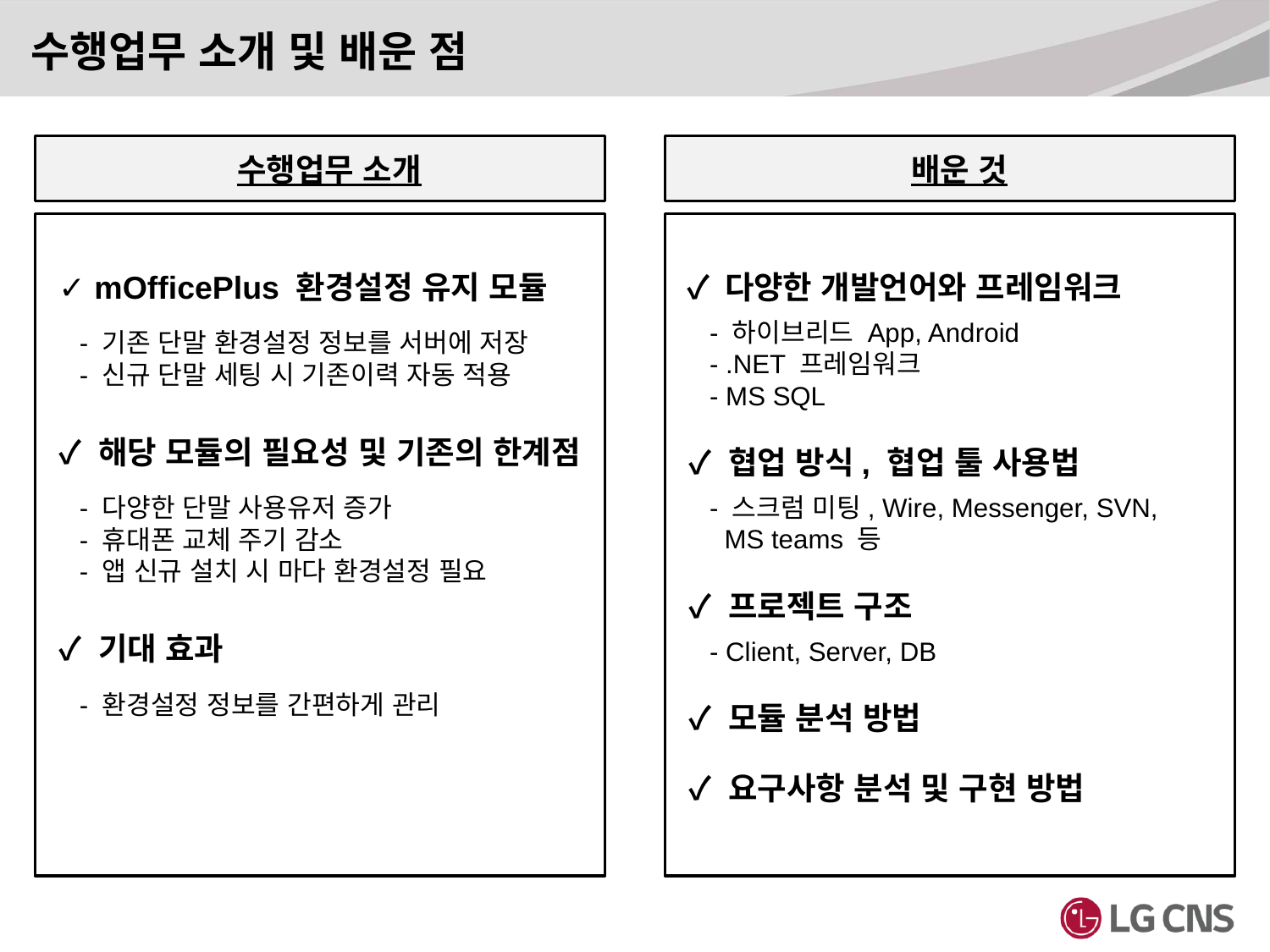

수행업무 소개 및 배운 점
 수행업무 소개
 배운 것

 ✓ mOfficePlus 환경설정 유지 모듈

    - 기존 단말 환경설정 정보를 서버에 저장
    - 신규 단말 세팅 시 기존이력 자동 적용

 ✓ 해당 모듈의 필요성 및 기존의 한계점

    - 다양한 단말 사용유저 증가
    - 휴대폰 교체 주기 감소
    - 앱 신규 설치 시 마다 환경설정 필요

 ✓ 기대 효과

    - 환경설정 정보를 간편하게 관리

 ✓ 다양한 개발언어와 프레임워크

    - 하이브리드 App, Android
    - .NET 프레임워크
    - MS SQL

 ✓ 협업 방식, 협업 툴 사용법

    - 스크럼 미팅, Wire, Messenger, SVN,
      MS teams 등

 ✓ 프로젝트 구조

    - Client, Server, DB

 ✓ 모듈 분석 방법

 ✓ 요구사항 분석 및 구현 방법